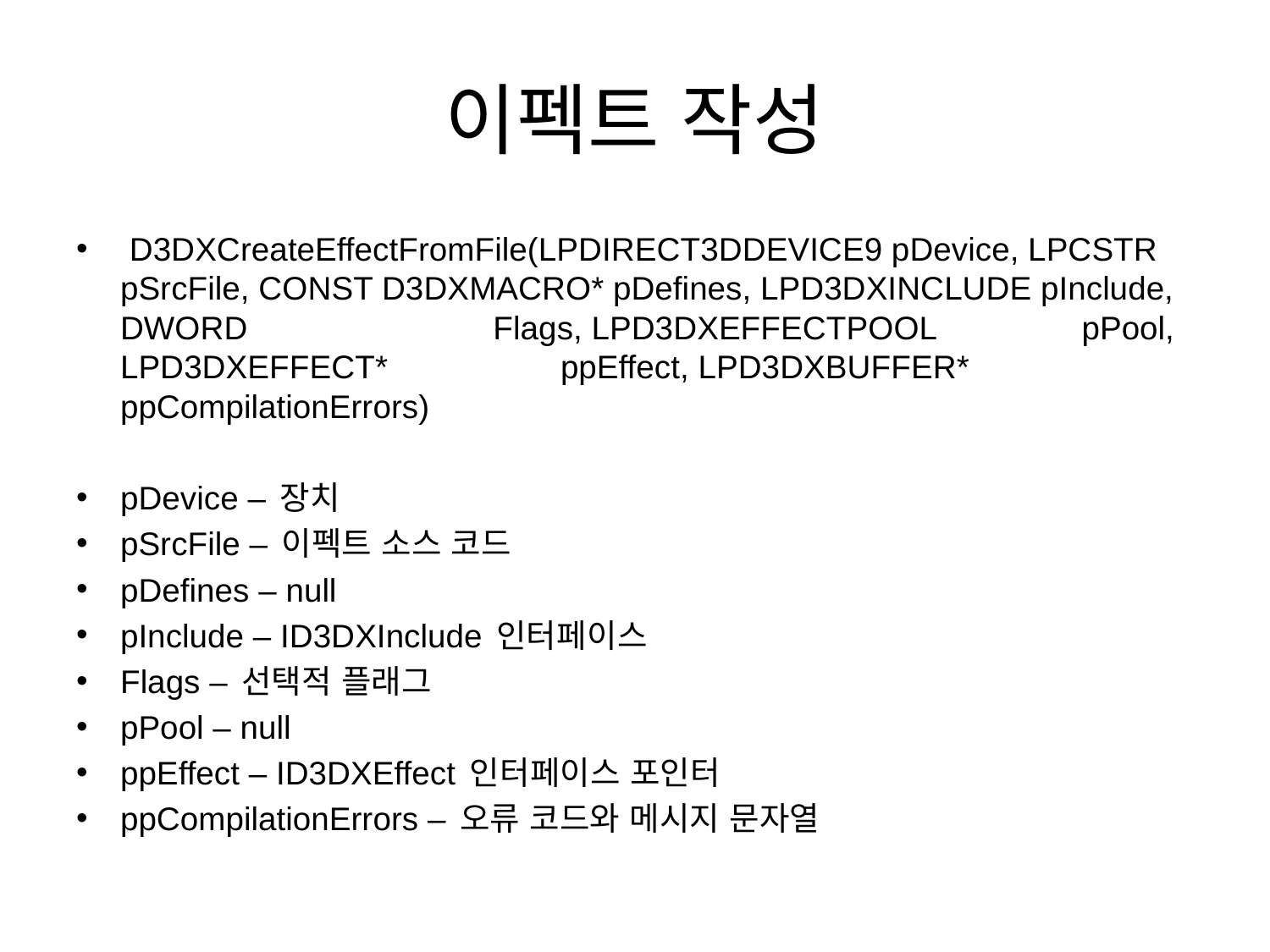

# 이펙트 작성
 D3DXCreateEffectFromFile(LPDIRECT3DDEVICE9 pDevice, LPCSTR  pSrcFile, CONST D3DXMACRO* pDefines, LPD3DXINCLUDE pInclude, DWORD                           Flags, LPD3DXEFFECTPOOL                pPool, LPD3DXEFFECT*                   ppEffect, LPD3DXBUFFER*                  ppCompilationErrors)

pDevice – 장치
pSrcFile – 이펙트 소스 코드
pDefines – null
pInclude – ID3DXInclude 인터페이스
Flags – 선택적 플래그
pPool – null
ppEffect – ID3DXEffect 인터페이스 포인터
ppCompilationErrors – 오류 코드와 메시지 문자열